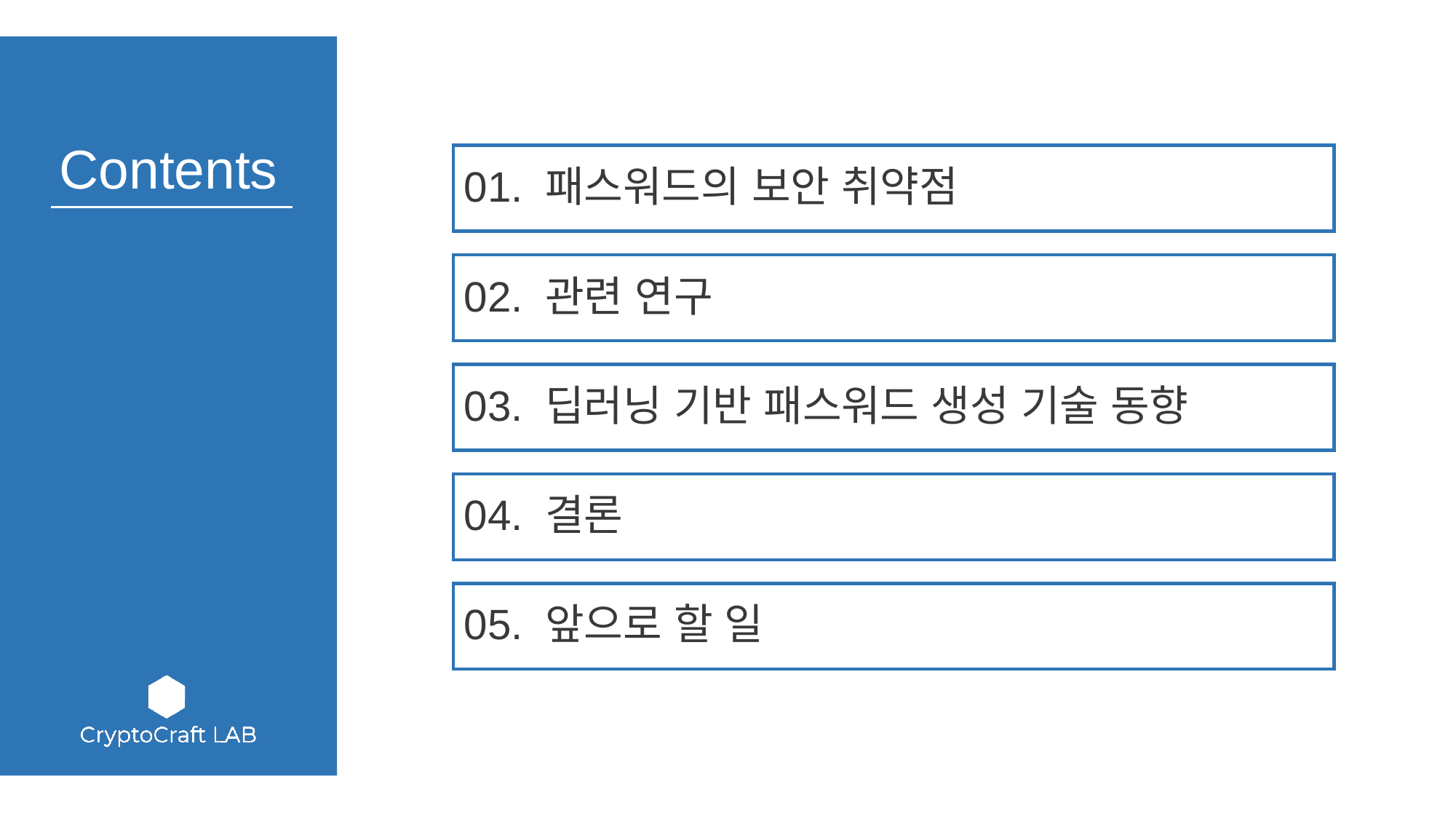

01. 패스워드의 보안 취약점
02. 관련 연구
03. 딥러닝 기반 패스워드 생성 기술 동향
04. 결론
05. 앞으로 할 일